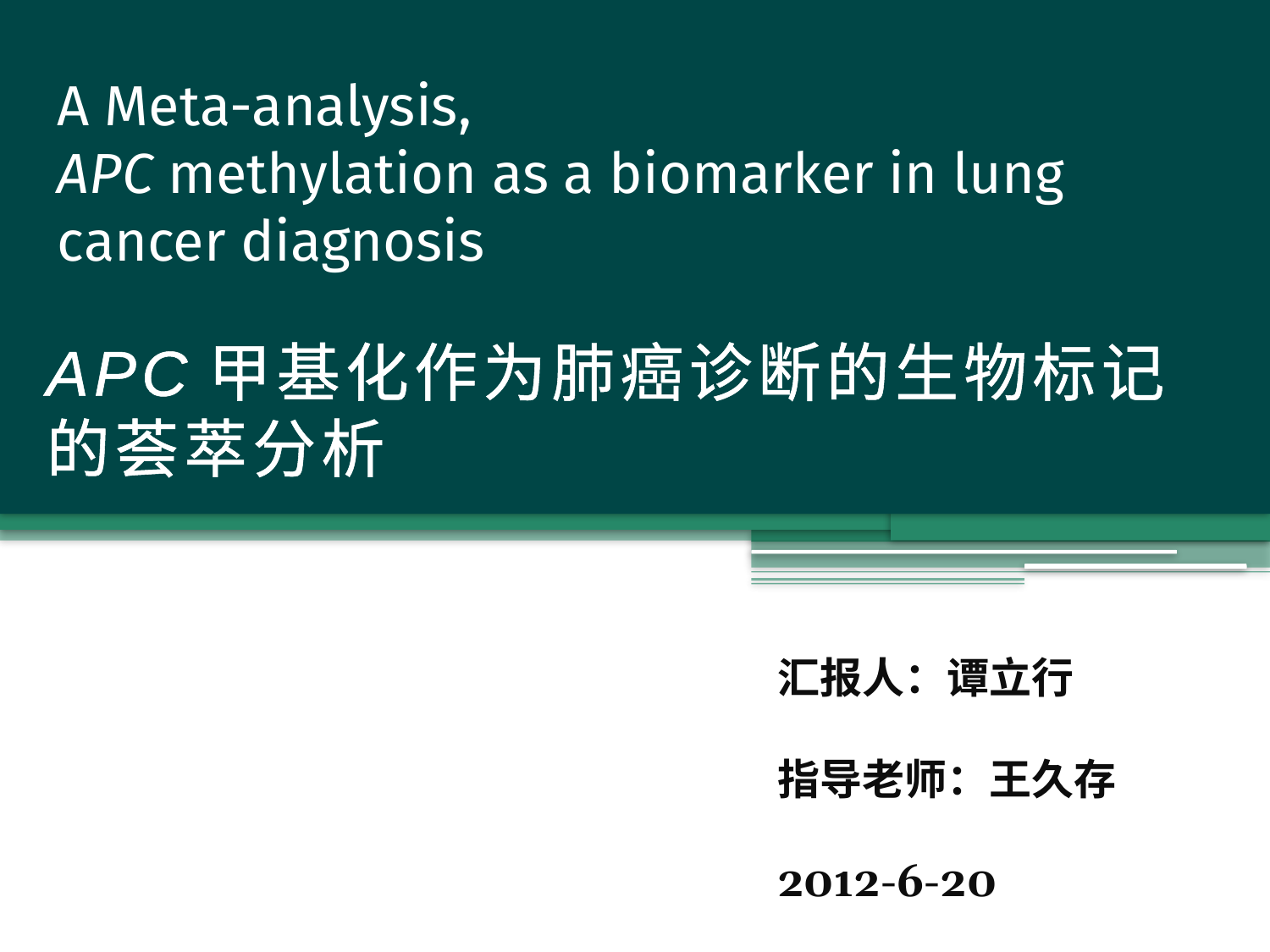

# A Meta-analysis, APC methylation as a biomarker in lung cancer diagnosis
APC甲基化作为肺癌诊断的生物标记的荟萃分析
汇报人：谭立行

指导老师：王久存

2012-6-20